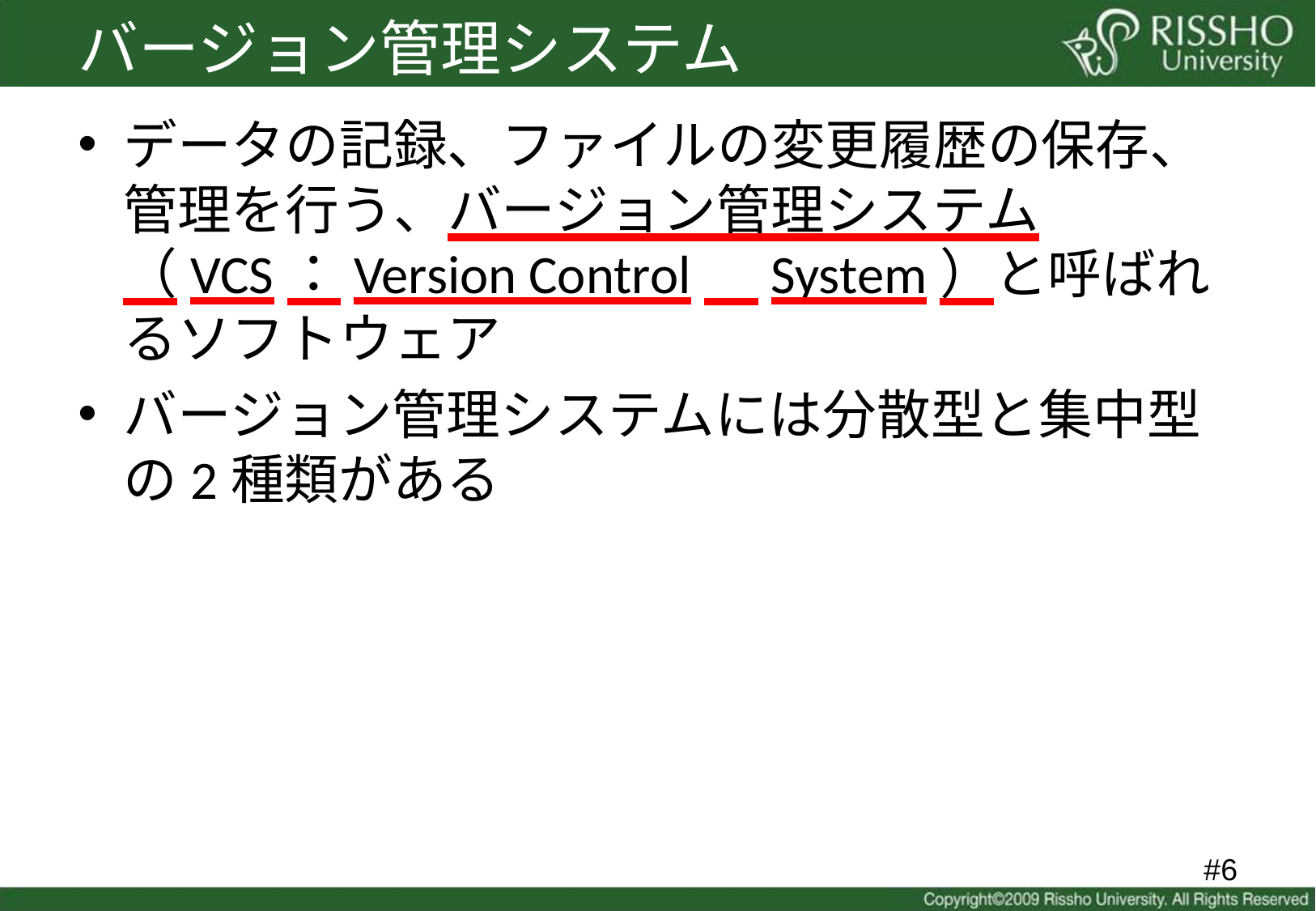

# バージョン管理システム
データの記録、ファイルの変更履歴の保存、管理を行う、バージョン管理システム（VCS：Version Control　System）と呼ばれるソフトウェア
バージョン管理システムには分散型と集中型の2種類がある